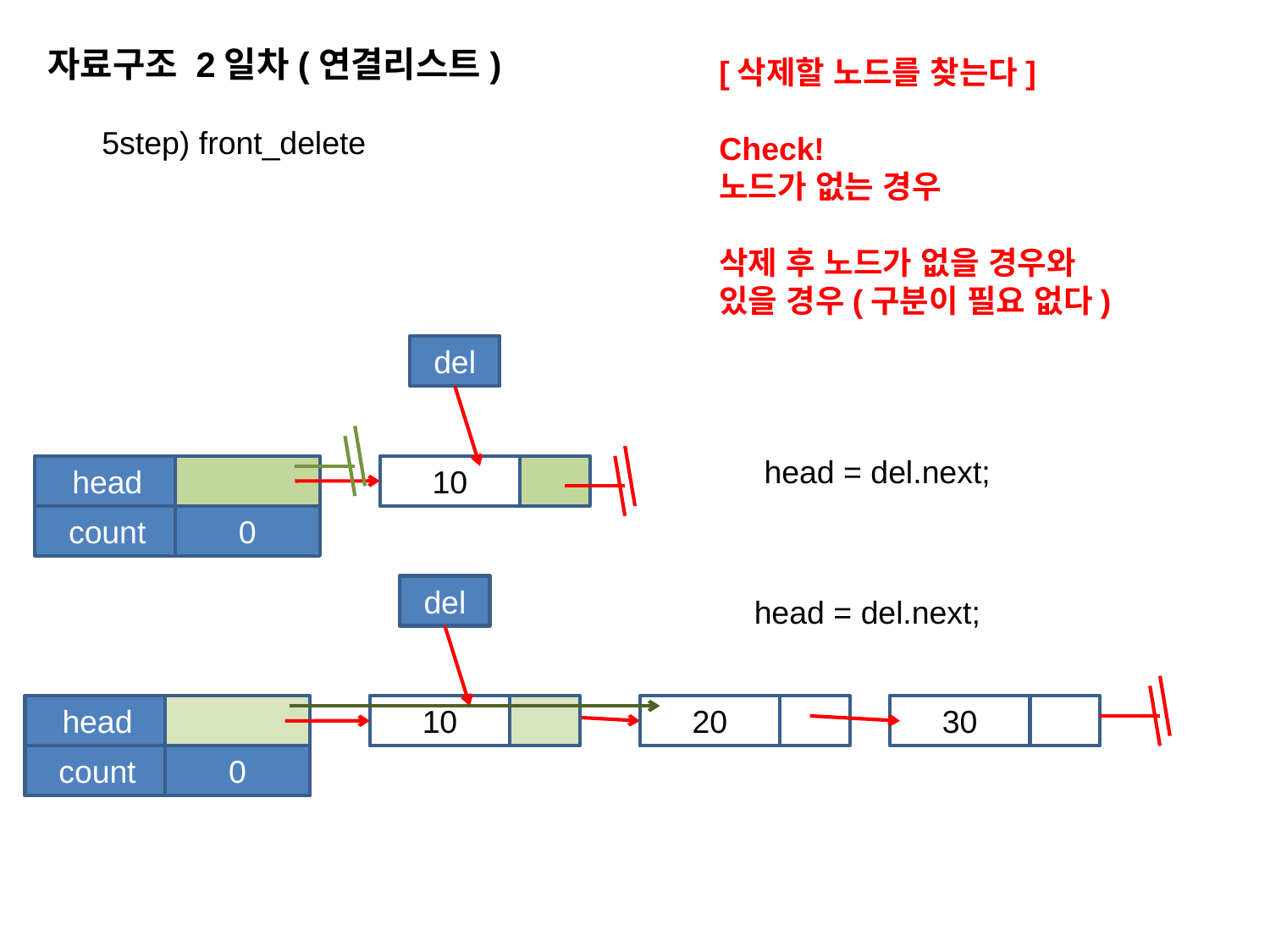

자료구조 2일차(연결리스트)
[삭제할 노드를 찾는다]

Check!
노드가 없는 경우

삭제 후 노드가 없을 경우와
있을 경우(구분이 필요 없다)
5step) front_delete
del
head = del.next;
head

10

count
0
del
head = del.next;
head

10

20

30

count
0